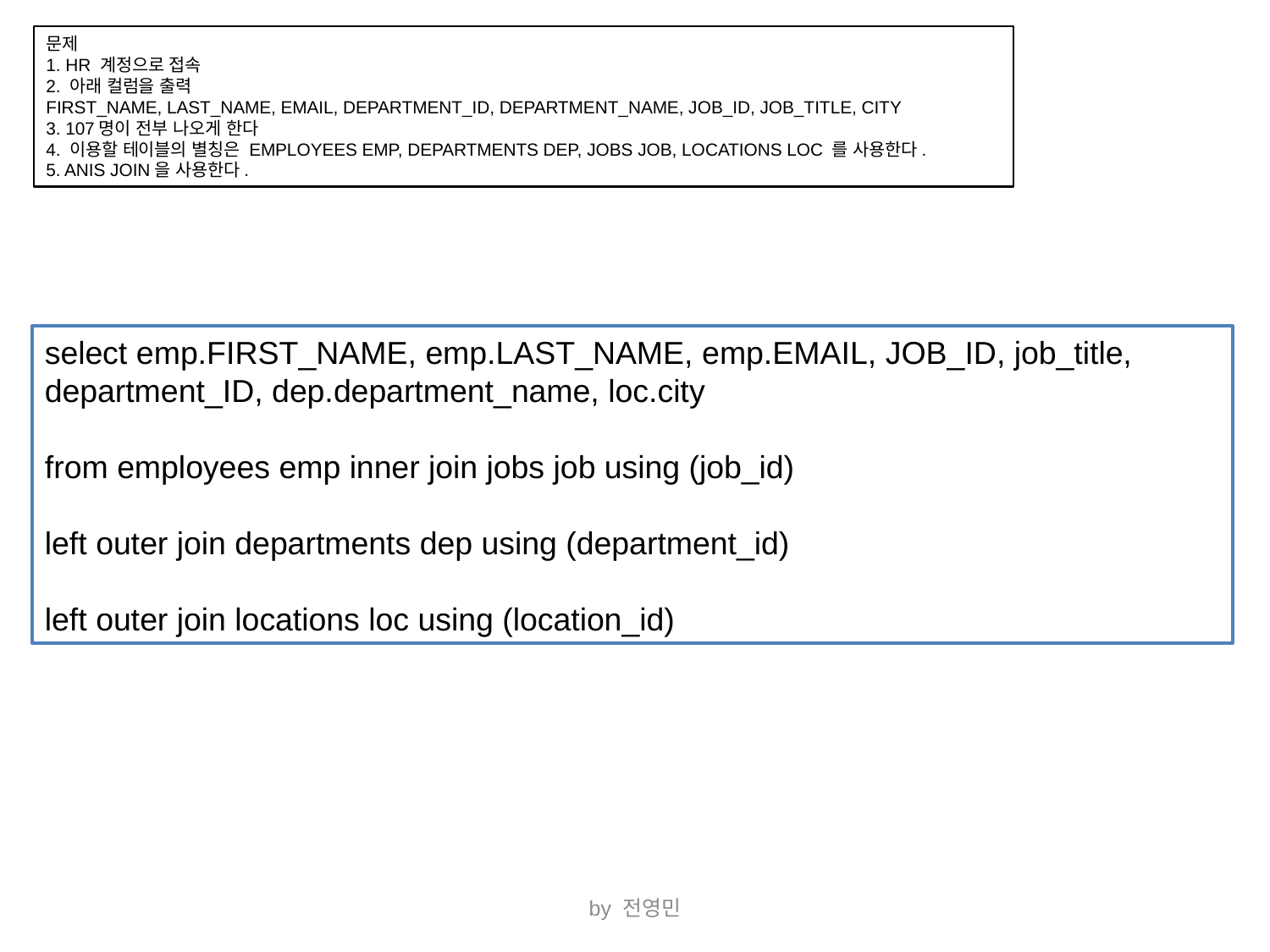

문제
1. HR 계정으로 접속
2. 아래 컬럼을 출력
FIRST_NAME, LAST_NAME, EMAIL, DEPARTMENT_ID, DEPARTMENT_NAME, JOB_ID, JOB_TITLE, CITY
3. 107명이 전부 나오게 한다
4. 이용할 테이블의 별칭은 EMPLOYEES EMP, DEPARTMENTS DEP, JOBS JOB, LOCATIONS LOC 를 사용한다.
5. ANIS JOIN을 사용한다.
select emp.FIRST_NAME, emp.LAST_NAME, emp.EMAIL, JOB_ID, job_title, department_ID, dep.department_name, loc.city

from employees emp inner join jobs job using (job_id)

left outer join departments dep using (department_id)

left outer join locations loc using (location_id)
by 전영민